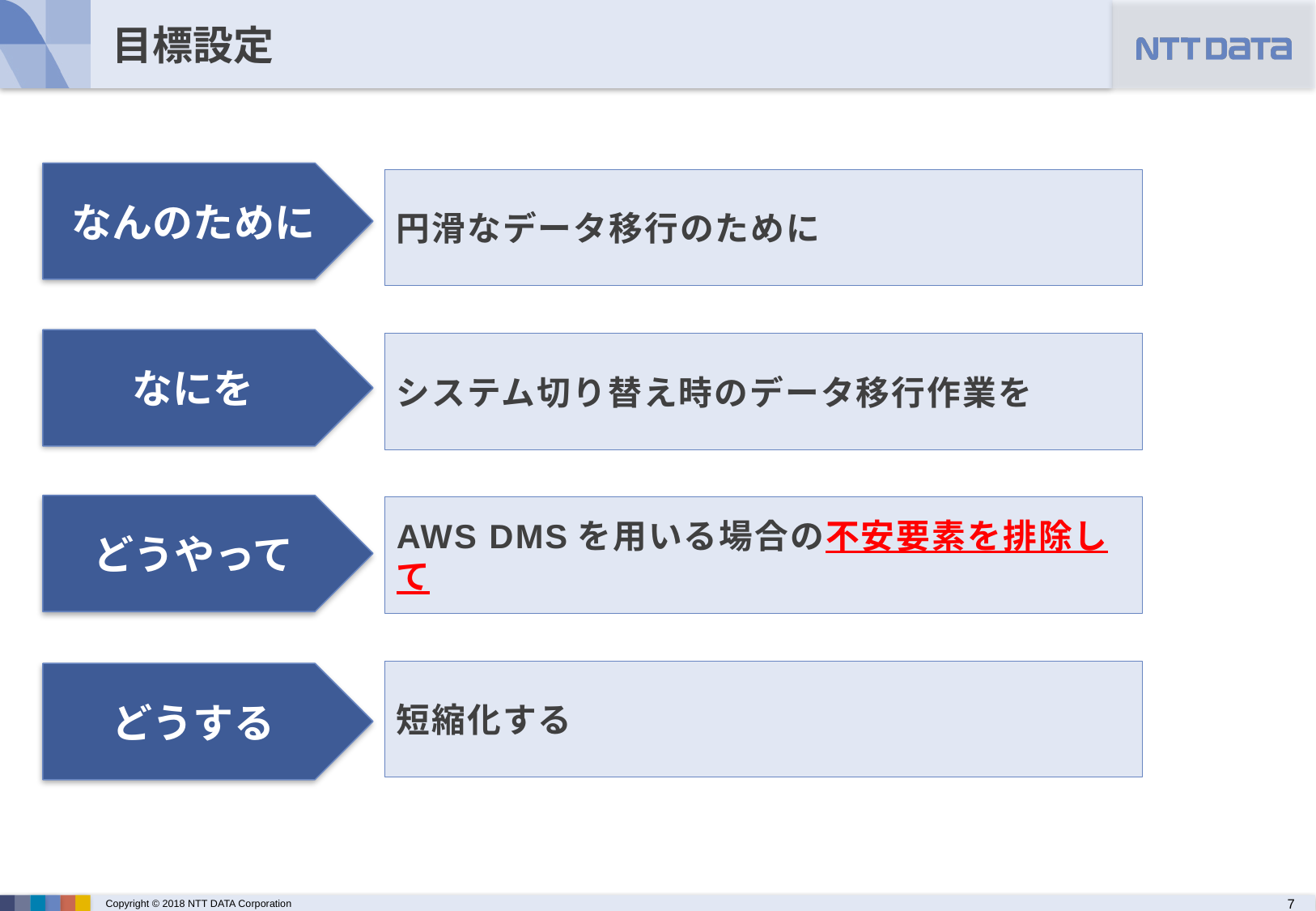

# 目標設定
なんのために
円滑なデータ移行のために
なにを
システム切り替え時のデータ移行作業を
どうやって
AWS DMSを用いる場合の不安要素を排除して
短縮化する
どうする